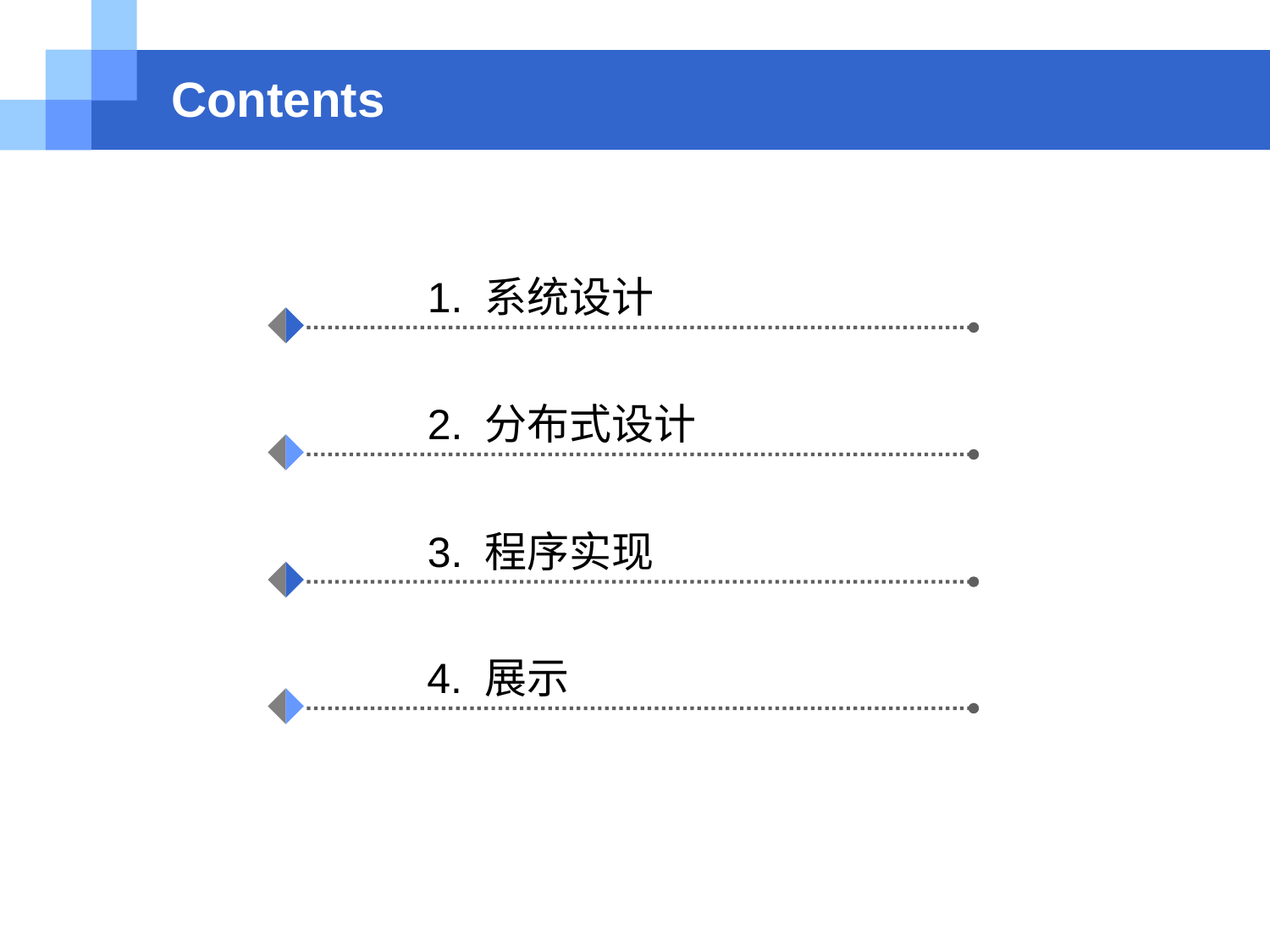

# Contents

1. 系统设计

2. 分布式设计

3. 程序实现

4. 展示